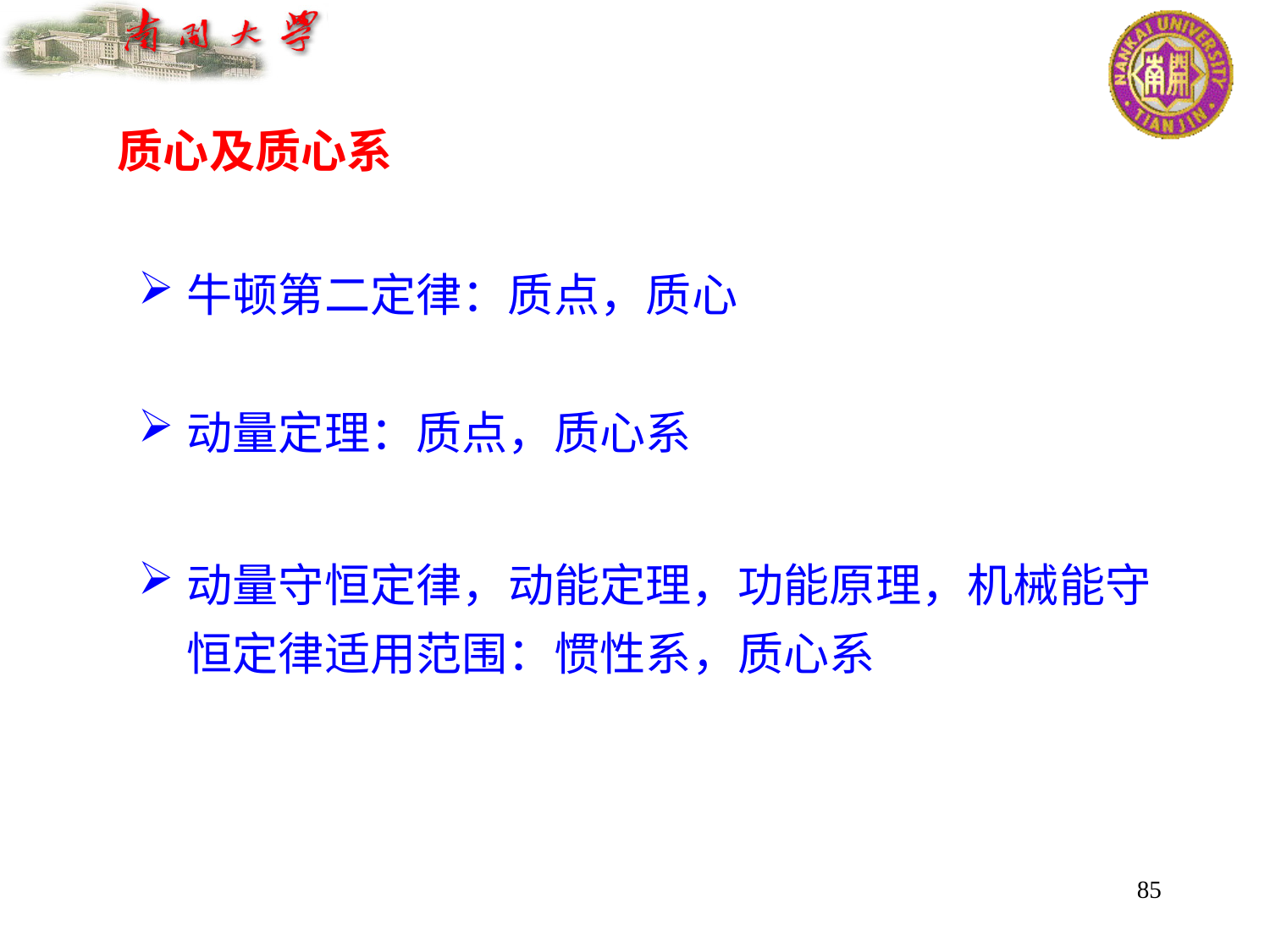

质心及质心系
牛顿第二定律：质点，质心
动量定理：质点，质心系
动量守恒定律，动能定理，功能原理，机械能守恒定律适用范围：惯性系，质心系
85